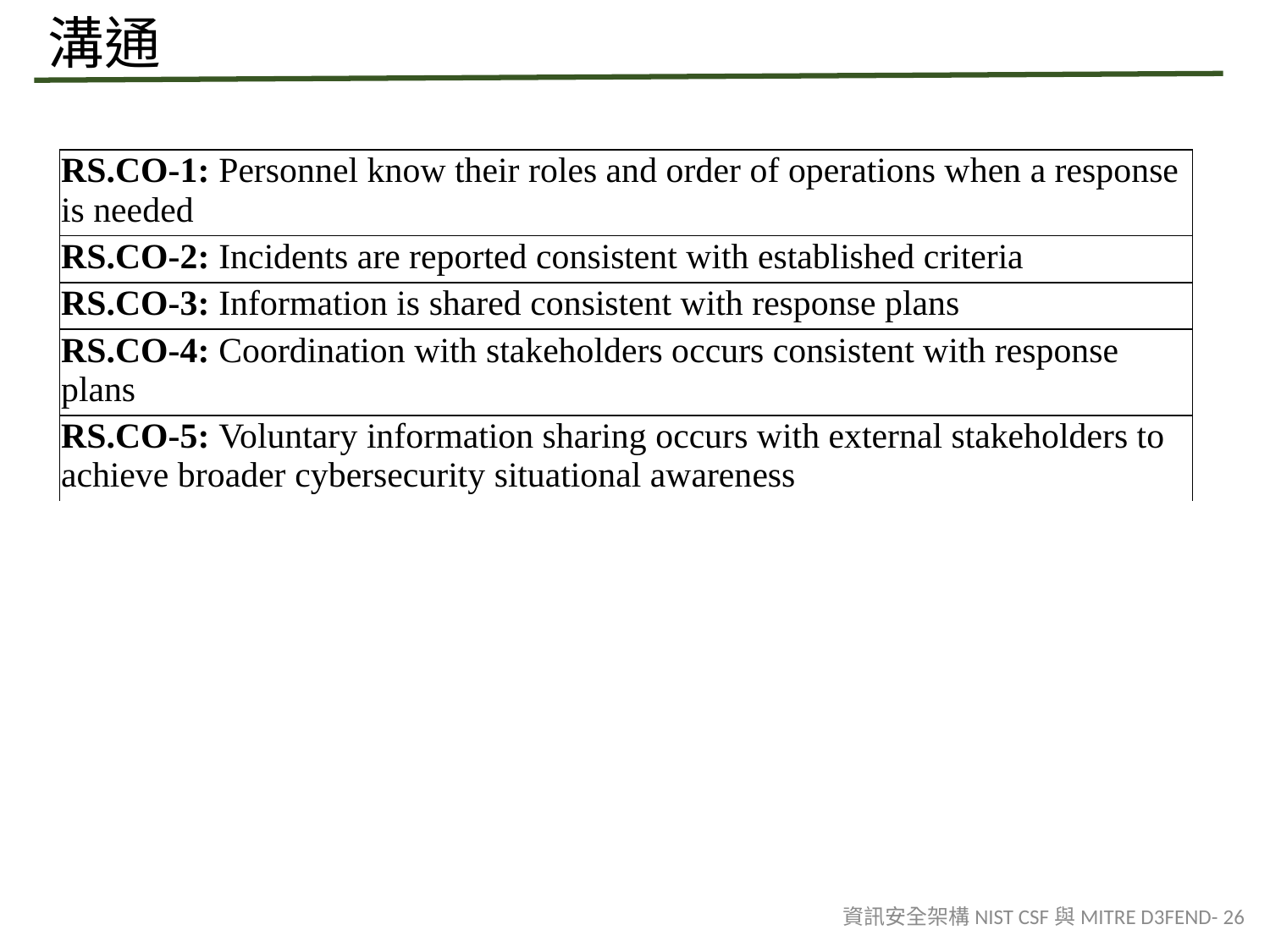

# 溝通
| RS.CO-1: Personnel know their roles and order of operations when a response is needed |
| --- |
| RS.CO-2: Incidents are reported consistent with established criteria |
| RS.CO-3: Information is shared consistent with response plans |
| RS.CO-4: Coordination with stakeholders occurs consistent with response plans |
| RS.CO-5: Voluntary information sharing occurs with external stakeholders to achieve broader cybersecurity situational awareness |
資訊安全架構NIST CSF與MITRE D3FEND- 26